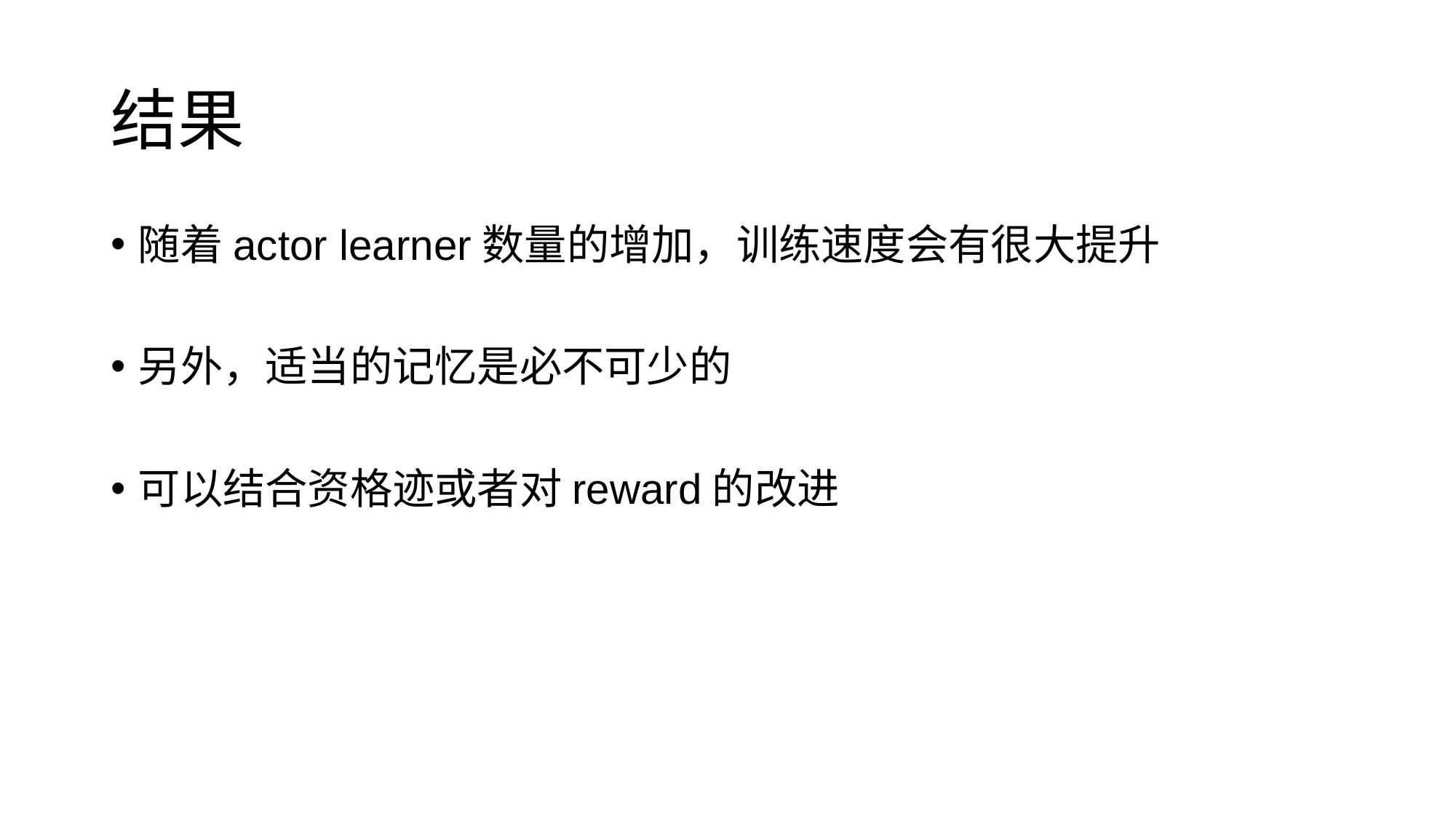

# 结果
随着actor learner数量的增加，训练速度会有很大提升

另外，适当的记忆是必不可少的

可以结合资格迹或者对reward的改进